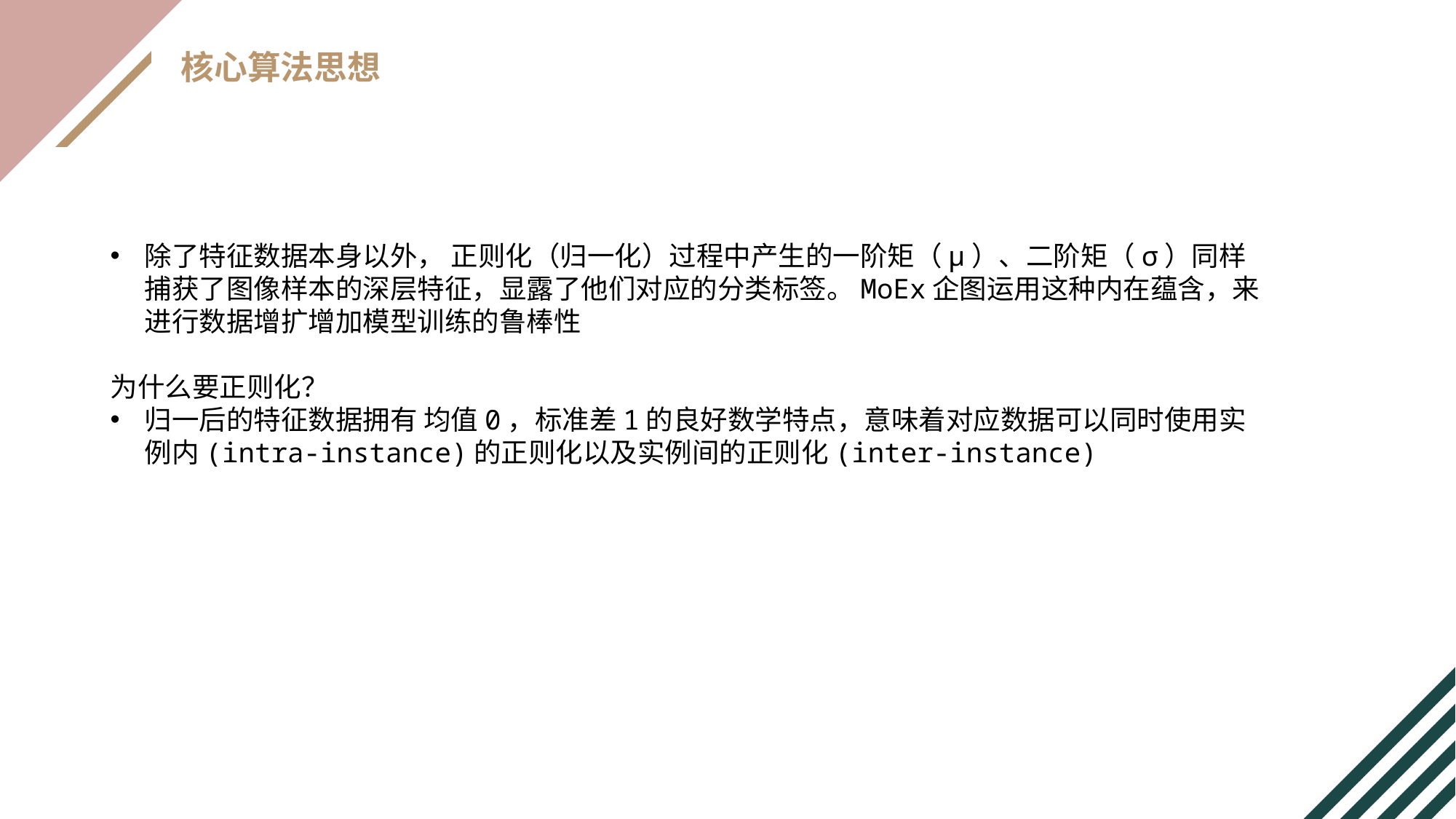

核心算法思想
除了特征数据本身以外， 正则化（归一化）过程中产生的一阶矩（μ）、二阶矩（σ）同样捕获了图像样本的深层特征，显露了他们对应的分类标签。MoEx企图运用这种内在蕴含，来进行数据增扩增加模型训练的鲁棒性

为什么要正则化？
归一后的特征数据拥有 均值0，标准差1的良好数学特点，意味着对应数据可以同时使用实例内(intra-instance)的正则化以及实例间的正则化(inter-instance)